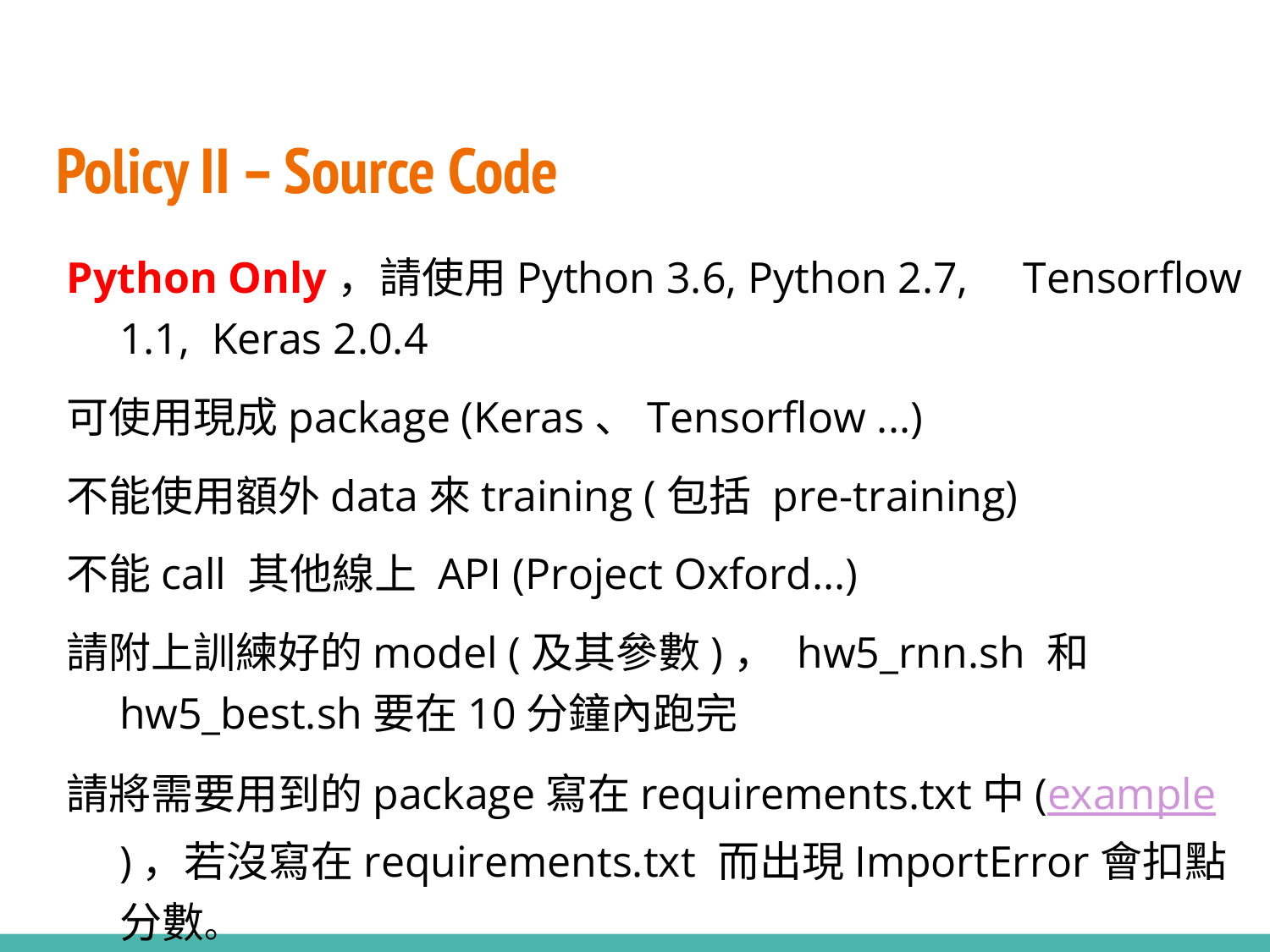

# Policy II – Source Code
Python Only，請使用Python 3.6, Python 2.7,     Tensorflow 1.1,  Keras 2.0.4
可使用現成package (Keras、Tensorflow ...)
不能使用額外data來training (包括 pre-training)
不能call 其他線上 API (Project Oxford...)
請附上訓練好的model (及其參數)， hw5_rnn.sh 和 hw5_best.sh要在10分鐘內跑完
請將需要用到的package寫在requirements.txt中(example)，若沒寫在requirements.txt 而出現ImportError會扣點分數。